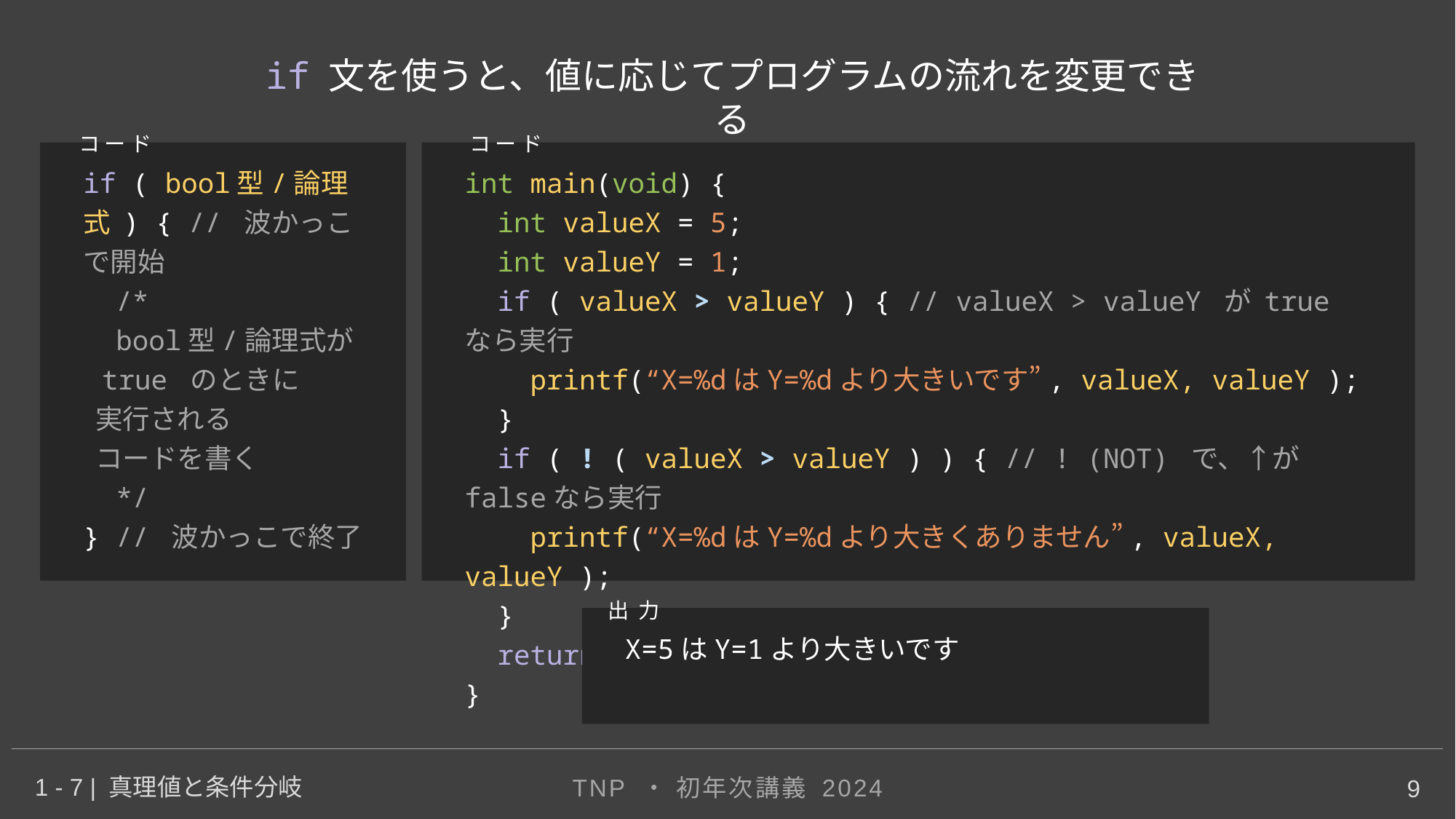

if 文を使うと、値に応じてプログラムの流れを変更できる
コード
if ( bool型/論理式 ) { // 波かっこで開始
  /*
  bool型/論理式が
  true のときに
  実行される
  コードを書く
  */
} // 波かっこで終了
コード
int main(void) {
  int valueX = 5;
  int valueY = 1;
  if ( valueX > valueY ) { // valueX > valueY が true なら実行
    printf(“X=%dはY=%dより大きいです”, valueX, valueY );
  }
  if ( ! ( valueX > valueY ) ) { // ! (NOT) で、↑がfalseなら実行
    printf(“X=%dはY=%dより大きくありません”, valueX, valueY );
  }
  return 0;
}
出力
X=5はY=1より大きいです
9
1 - 7 | 真理値と条件分岐